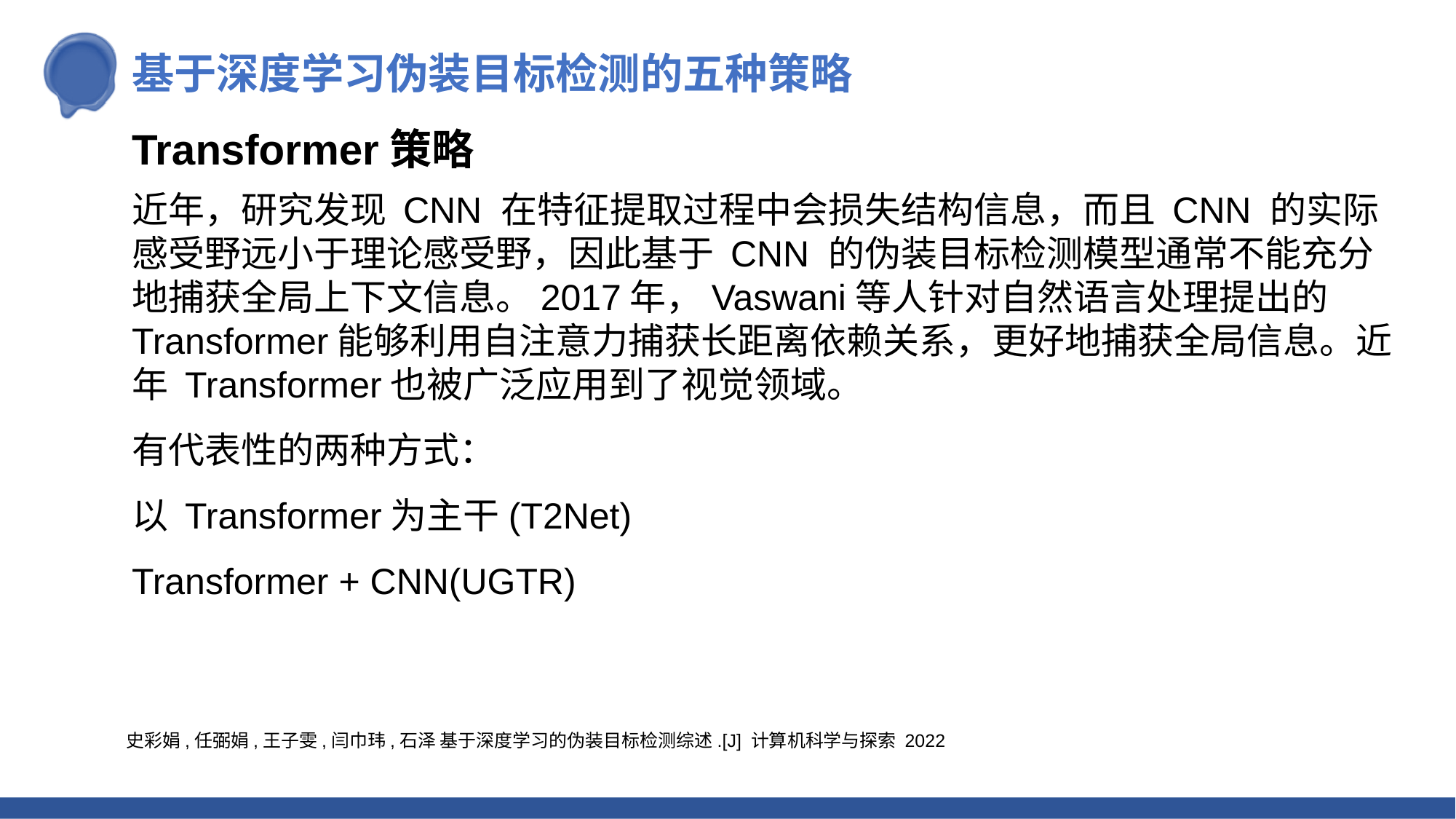

基于深度学习伪装目标检测的五种策略

Transformer策略
近年，研究发现 CNN 在特征提取过程中会损失结构信息，而且 CNN 的实际感受野远小于理论感受野，因此基于 CNN 的伪装目标检测模型通常不能充分地捕获全局上下文信息。2017年，Vaswani等人针对自然语言处理提出的 Transformer能够利用自注意力捕获长距离依赖关系，更好地捕获全局信息。近年 Transformer也被广泛应用到了视觉领域。
有代表性的两种方式：
以 Transformer为主干(T2Net)
Transformer + CNN(UGTR)
史彩娟,任弼娟,王子雯,闫巾玮,石泽 基于深度学习的伪装目标检测综述.[J] 计算机科学与探索 2022